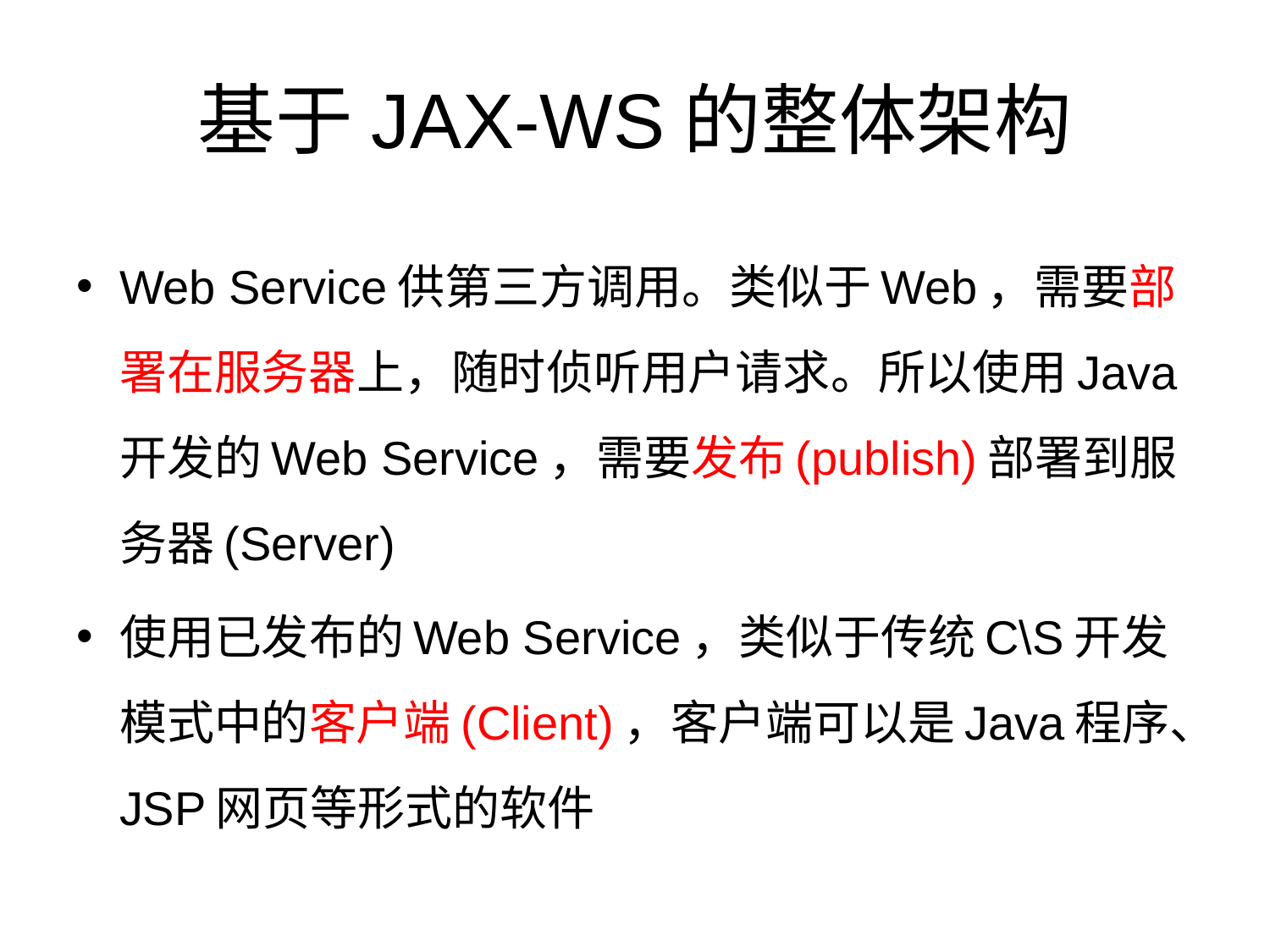

# 基于JAX-WS的整体架构
Web Service供第三方调用。类似于Web，需要部署在服务器上，随时侦听用户请求。所以使用Java开发的Web Service，需要发布(publish)部署到服务器(Server)
使用已发布的Web Service，类似于传统C\S开发模式中的客户端(Client)，客户端可以是Java程序、JSP网页等形式的软件